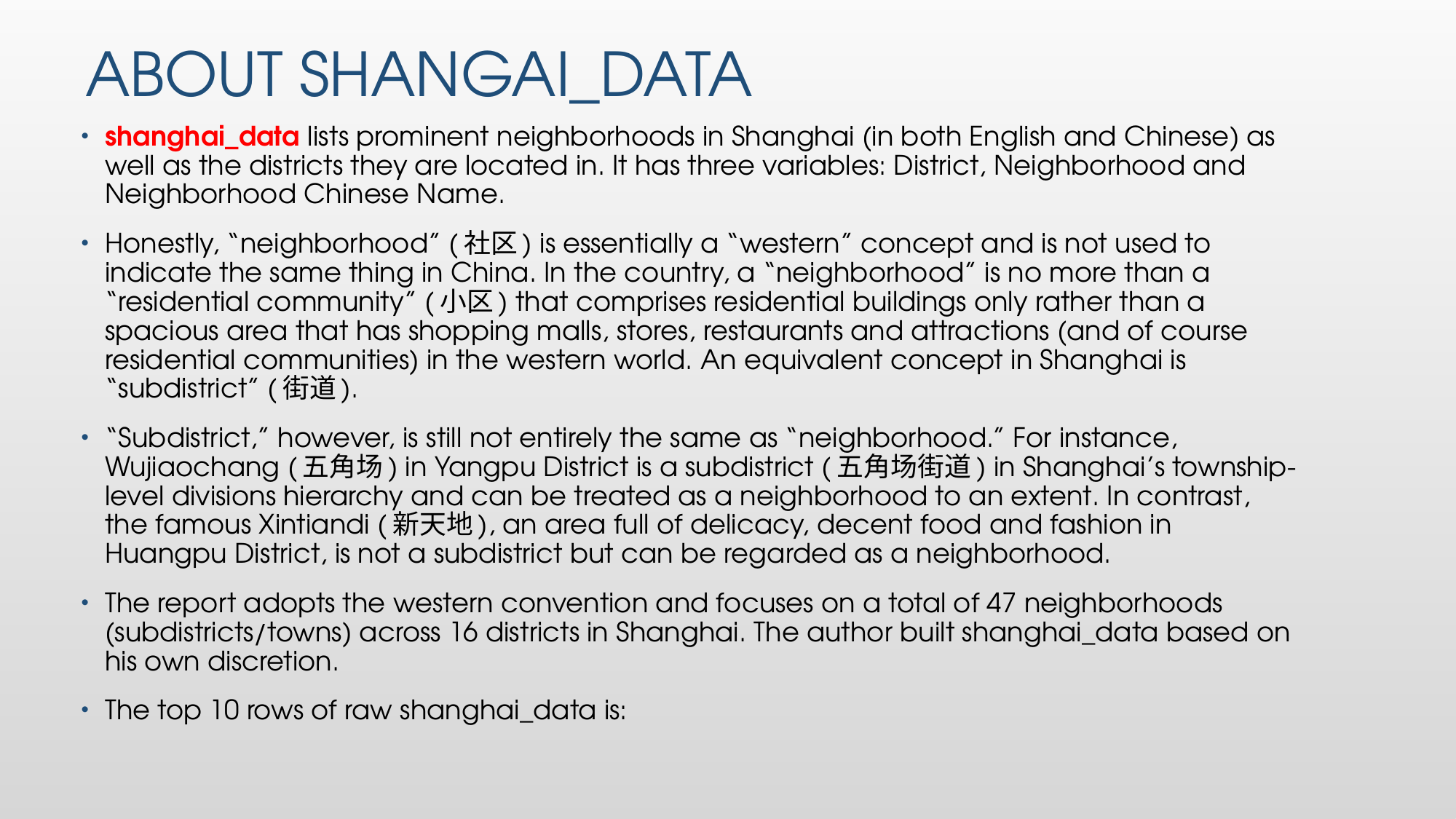

# About Shangai_data
shanghai_data lists prominent neighborhoods in Shanghai (in both English and Chinese) as well as the districts they are located in. It has three variables: District, Neighborhood and Neighborhood Chinese Name.
Honestly, “neighborhood” (社区) is essentially a “western” concept and is not used to indicate the same thing in China. In the country, a “neighborhood” is no more than a “residential community” (小区) that comprises residential buildings only rather than a spacious area that has shopping malls, stores, restaurants and attractions (and of course residential communities) in the western world. An equivalent concept in Shanghai is “subdistrict” (街道).
“Subdistrict,” however, is still not entirely the same as “neighborhood.” For instance, Wujiaochang (五角场) in Yangpu District is a subdistrict (五角场街道) in Shanghai’s township-level divisions hierarchy and can be treated as a neighborhood to an extent. In contrast, the famous Xintiandi (新天地), an area full of delicacy, decent food and fashion in Huangpu District, is not a subdistrict but can be regarded as a neighborhood.
The report adopts the western convention and focuses on a total of 47 neighborhoods (subdistricts/towns) across 16 districts in Shanghai. The author built shanghai_data based on his own discretion.
The top 10 rows of raw shanghai_data is: